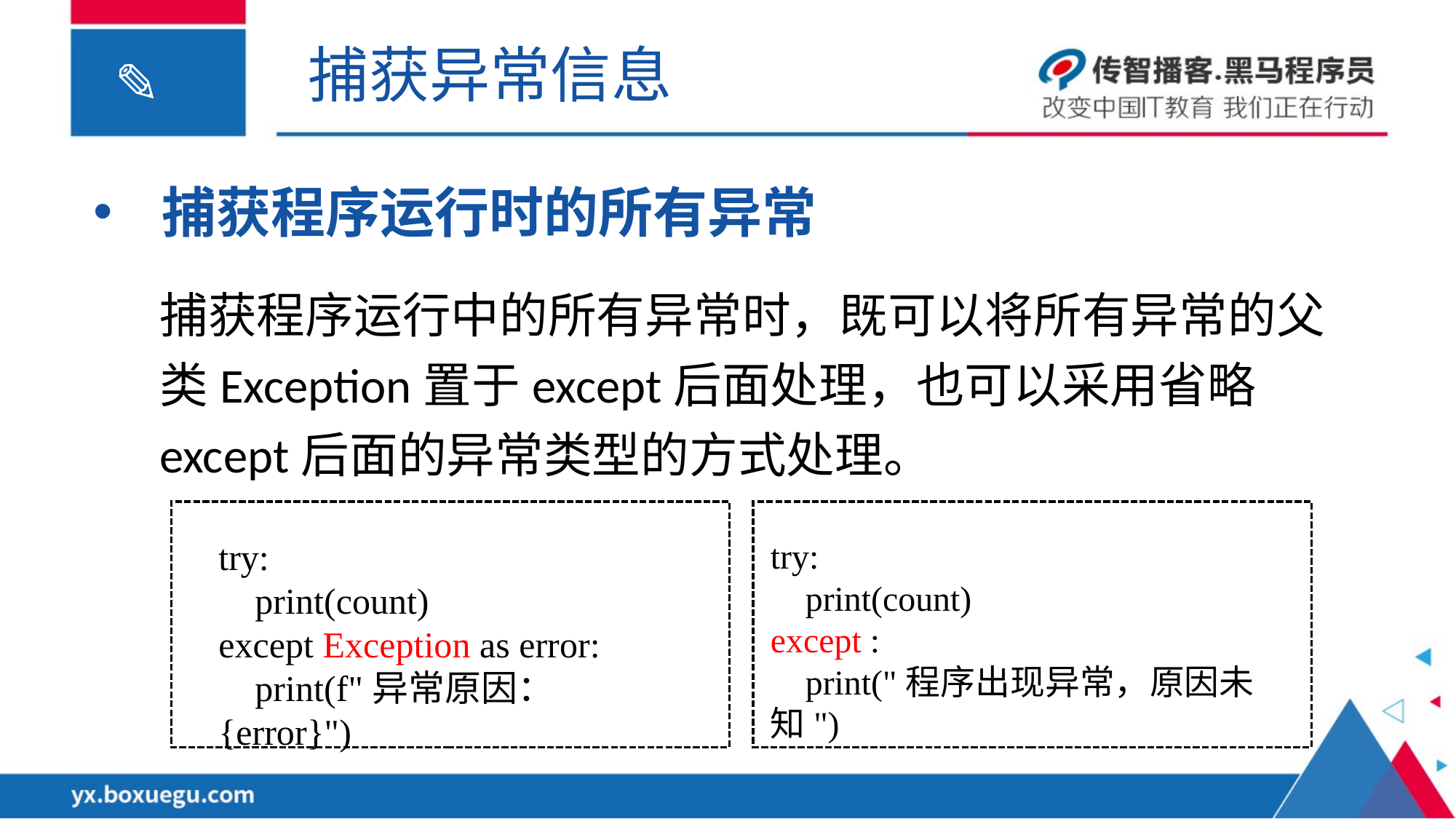

捕获异常信息
捕获程序运行时的所有异常
捕获程序运行中的所有异常时，既可以将所有异常的父类Exception置于except后面处理，也可以采用省略except后面的异常类型的方式处理。

try:
    print(count)
except Exception as error:
    print(f"异常原因：{error}")
try:
    print(count)
except :
    print("程序出现异常，原因未知")